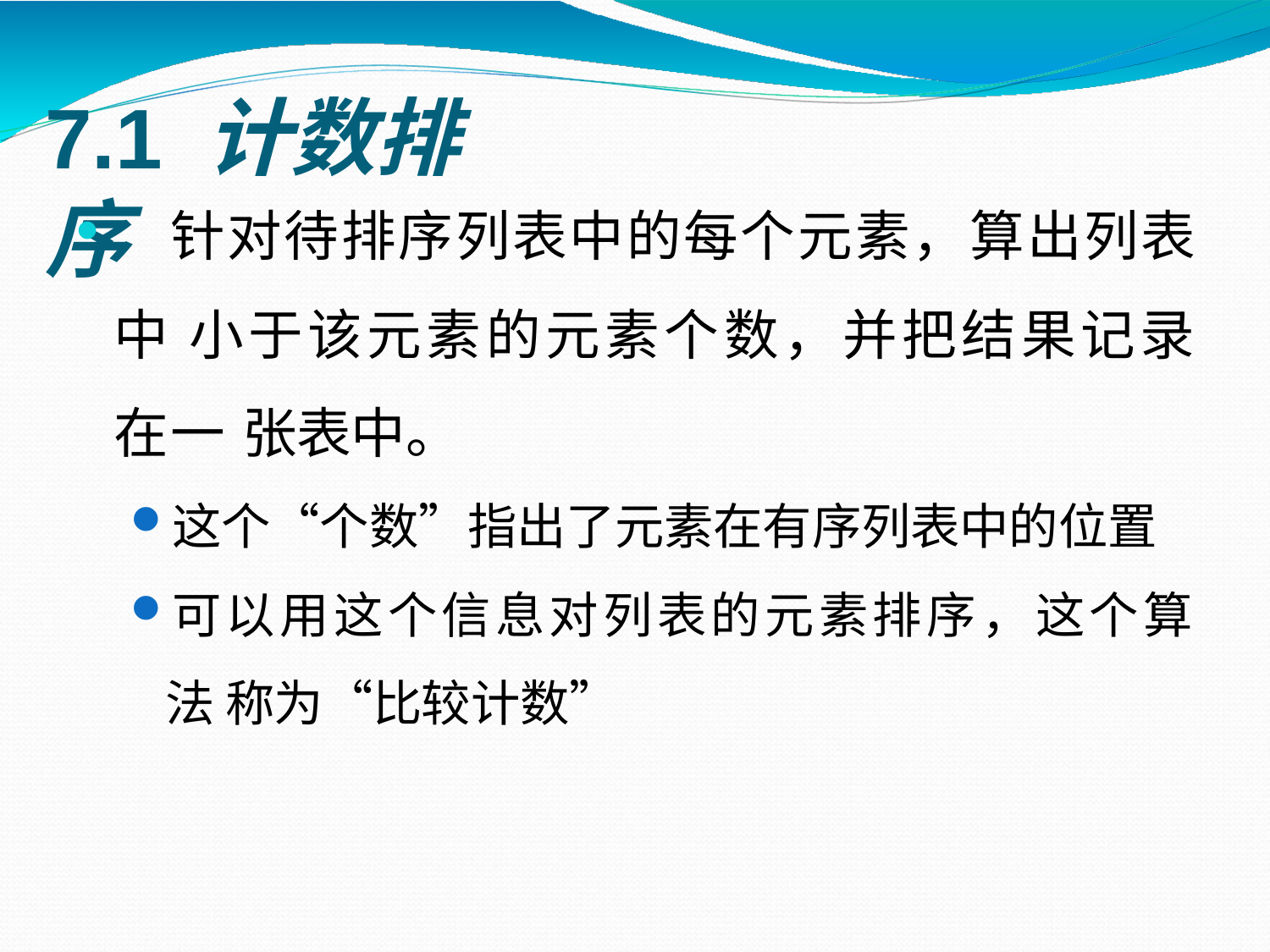

# 7.1 计数排序
	针对待排序列表中的每个元素，算出列表中 小于该元素的元素个数，并把结果记录在一 张表中。
这个“个数”指出了元素在有序列表中的位置
可以用这个信息对列表的元素排序，这个算法 称为“比较计数”